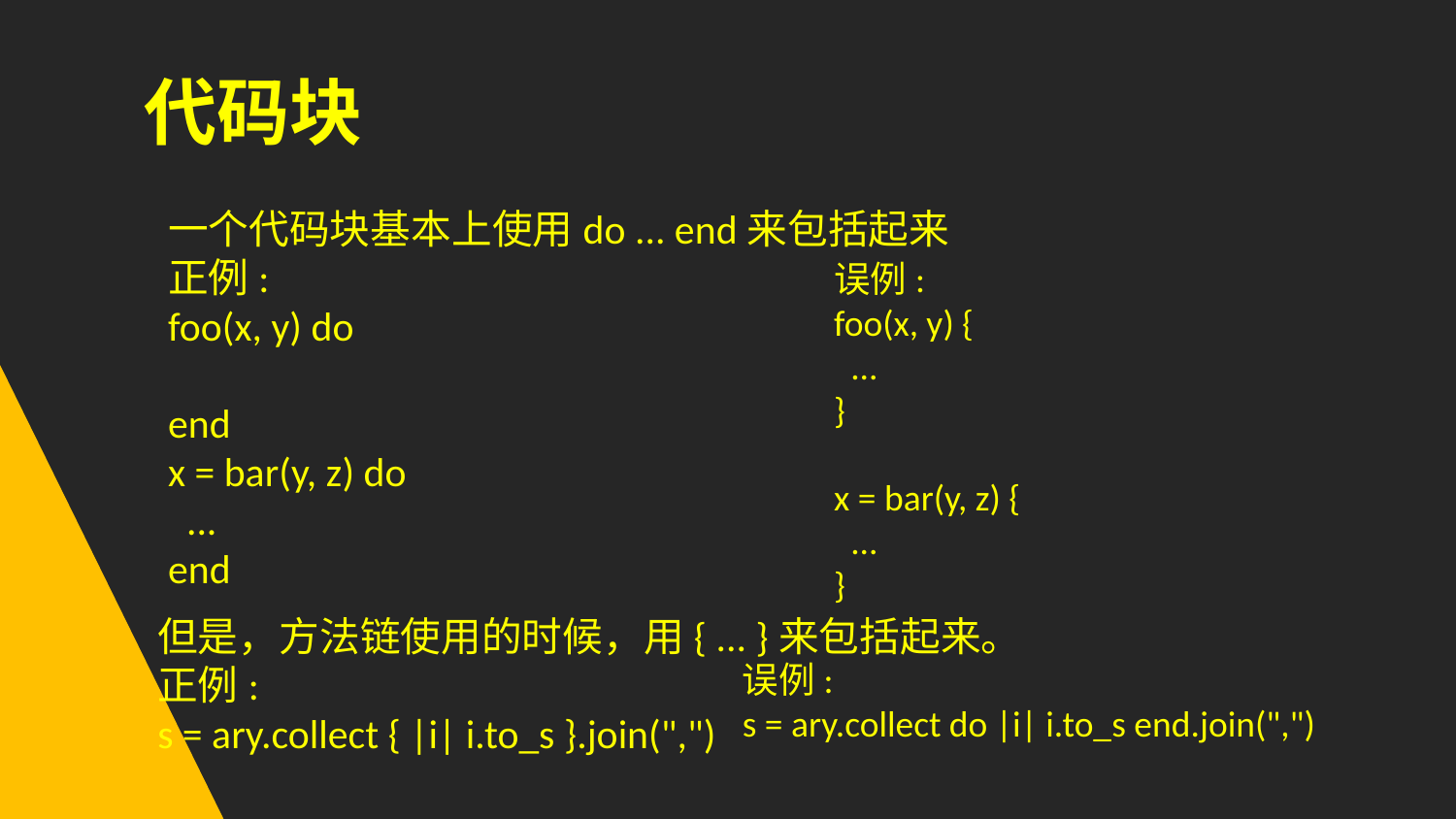

代码块
一个代码块基本上使用do ... end来包括起来
正例:
foo(x, y) do

end
x = bar(y, z) do
  ...
end
误例:
foo(x, y) {
  ...
}

x = bar(y, z) {
  ...
}

但是，方法链使用的时候，用{ ... }来包括起来。
正例:
s = ary.collect { |i| i.to_s }.join(",")
误例:
s = ary.collect do |i| i.to_s end.join(",")